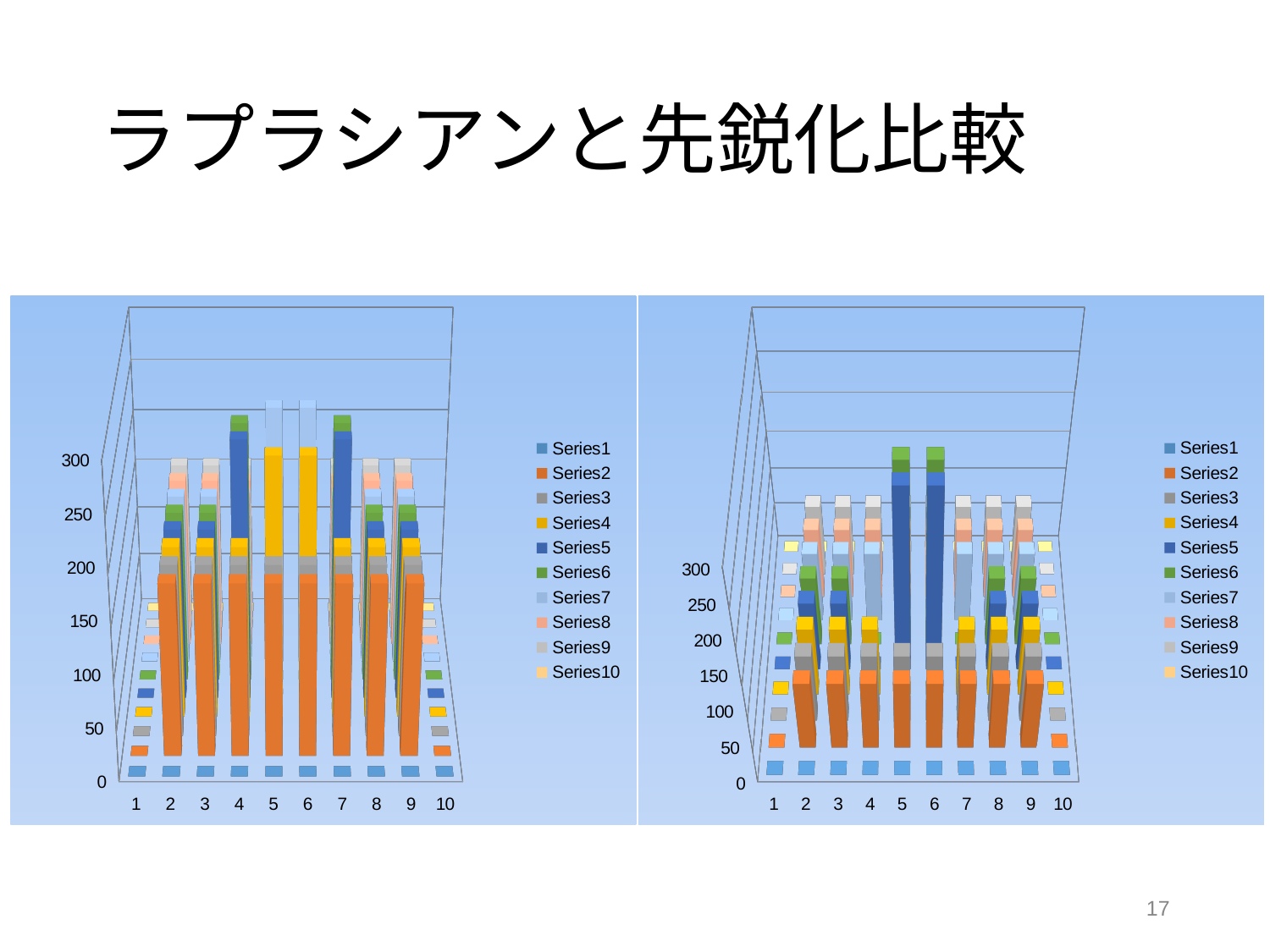

# ラプラシアンと先鋭化比較

[unsupported chart]

[unsupported chart]

17